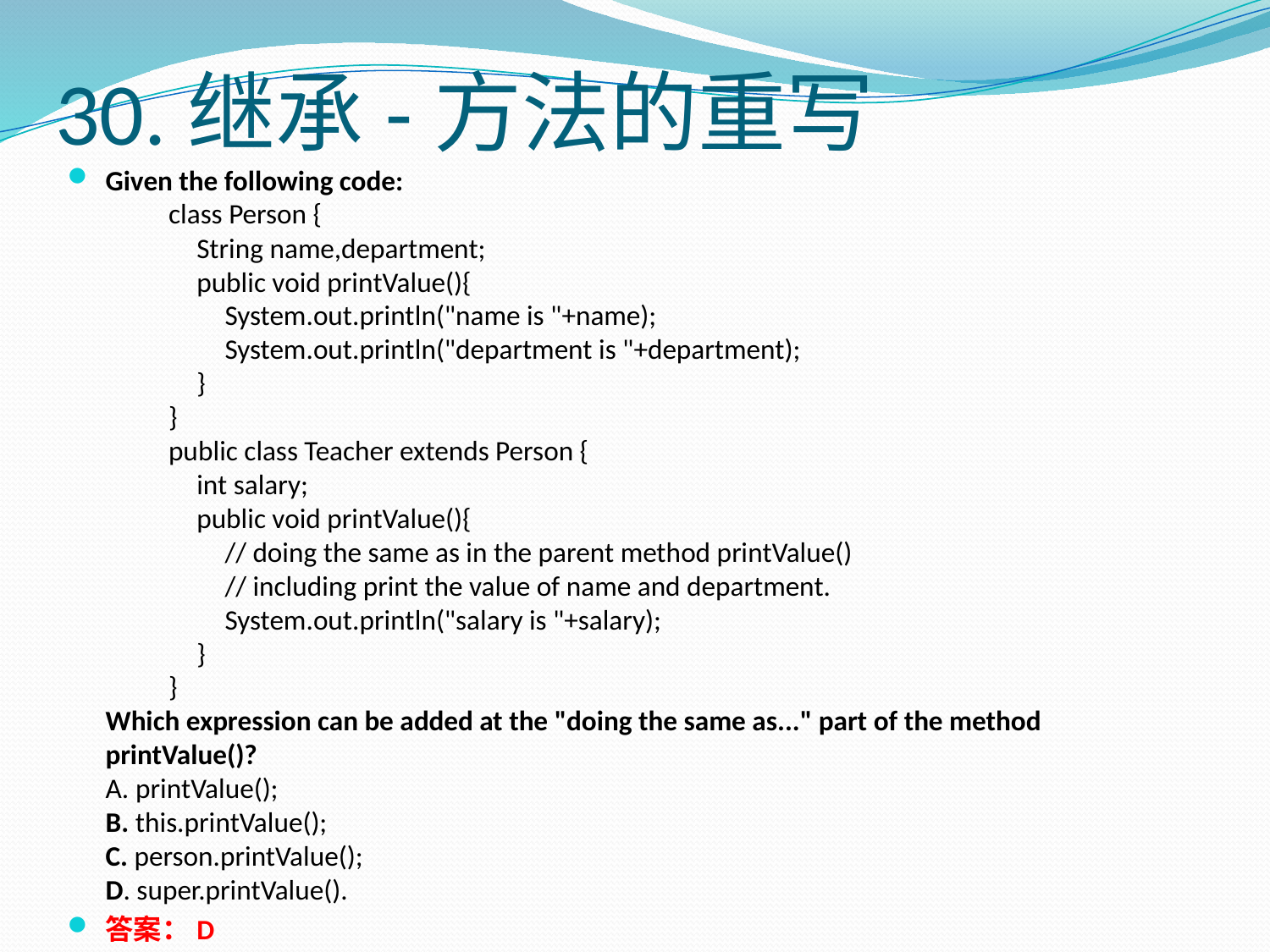

# 30.继承-方法的重写
Given the following code:
　　class Person {
　　　String name,department;
　　　public void printValue(){
　　　　System.out.println("name is "+name);
　　　　System.out.println("department is "+department);
　　　}
　　}
　　public class Teacher extends Person {
　　　int salary;
　　　public void printValue(){
　　　　// doing the same as in the parent method printValue()
　　　　// including print the value of name and department.
　　　　System.out.println("salary is "+salary);
　　　}
　　}
Which expression can be added at the "doing the same as..." part of the method printValue()?
A. printValue();
B. this.printValue();
C. person.printValue();
D. super.printValue().
答案：D